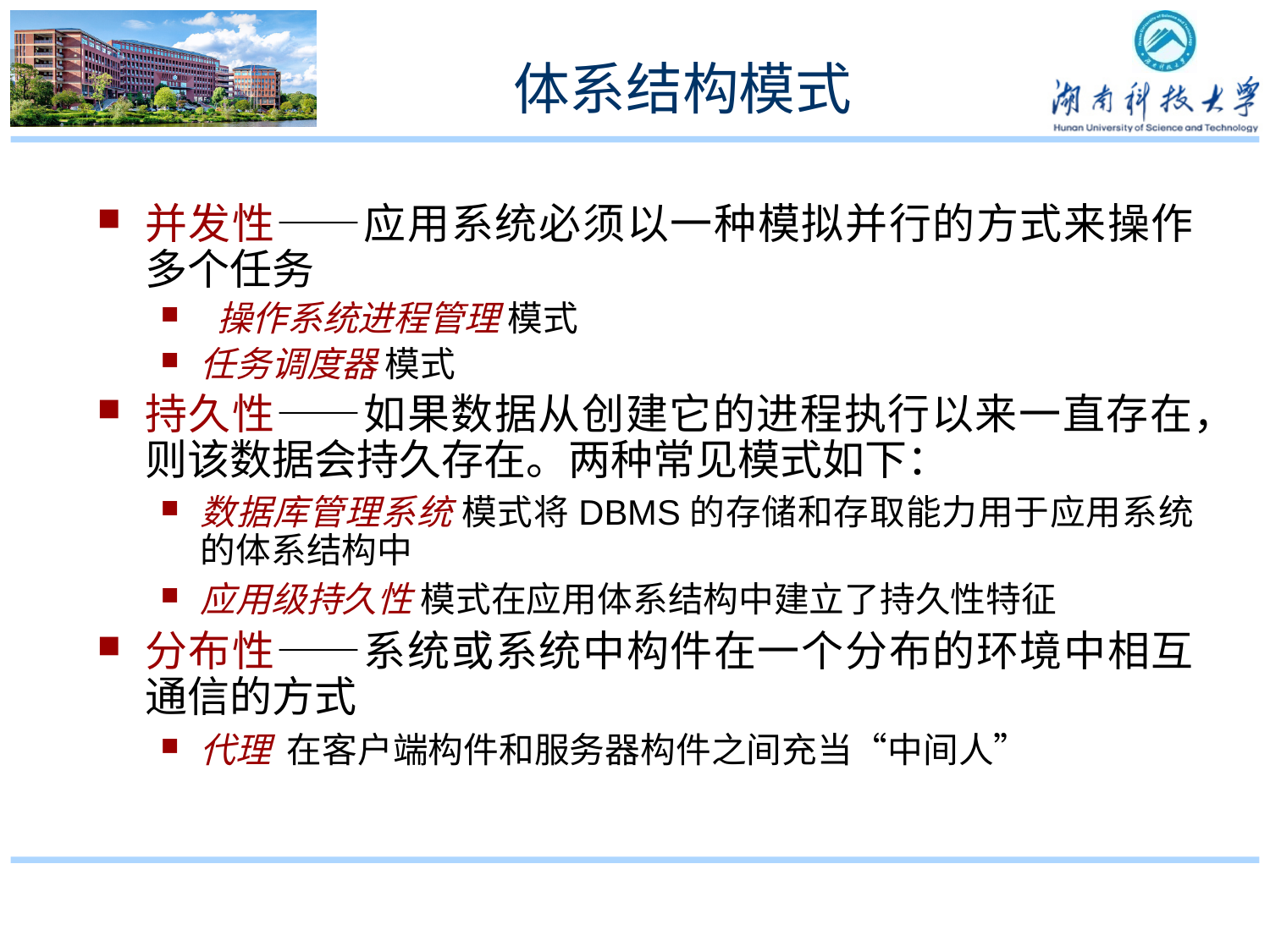

# 体系结构模式
并发性——应用系统必须以一种模拟并行的方式来操作多个任务
 操作系统进程管理 模式
任务调度器 模式
持久性——如果数据从创建它的进程执行以来一直存在，则该数据会持久存在。两种常见模式如下：
数据库管理系统 模式将DBMS的存储和存取能力用于应用系统的体系结构中
应用级持久性 模式在应用体系结构中建立了持久性特征
分布性——系统或系统中构件在一个分布的环境中相互通信的方式
代理  在客户端构件和服务器构件之间充当“中间人”
10